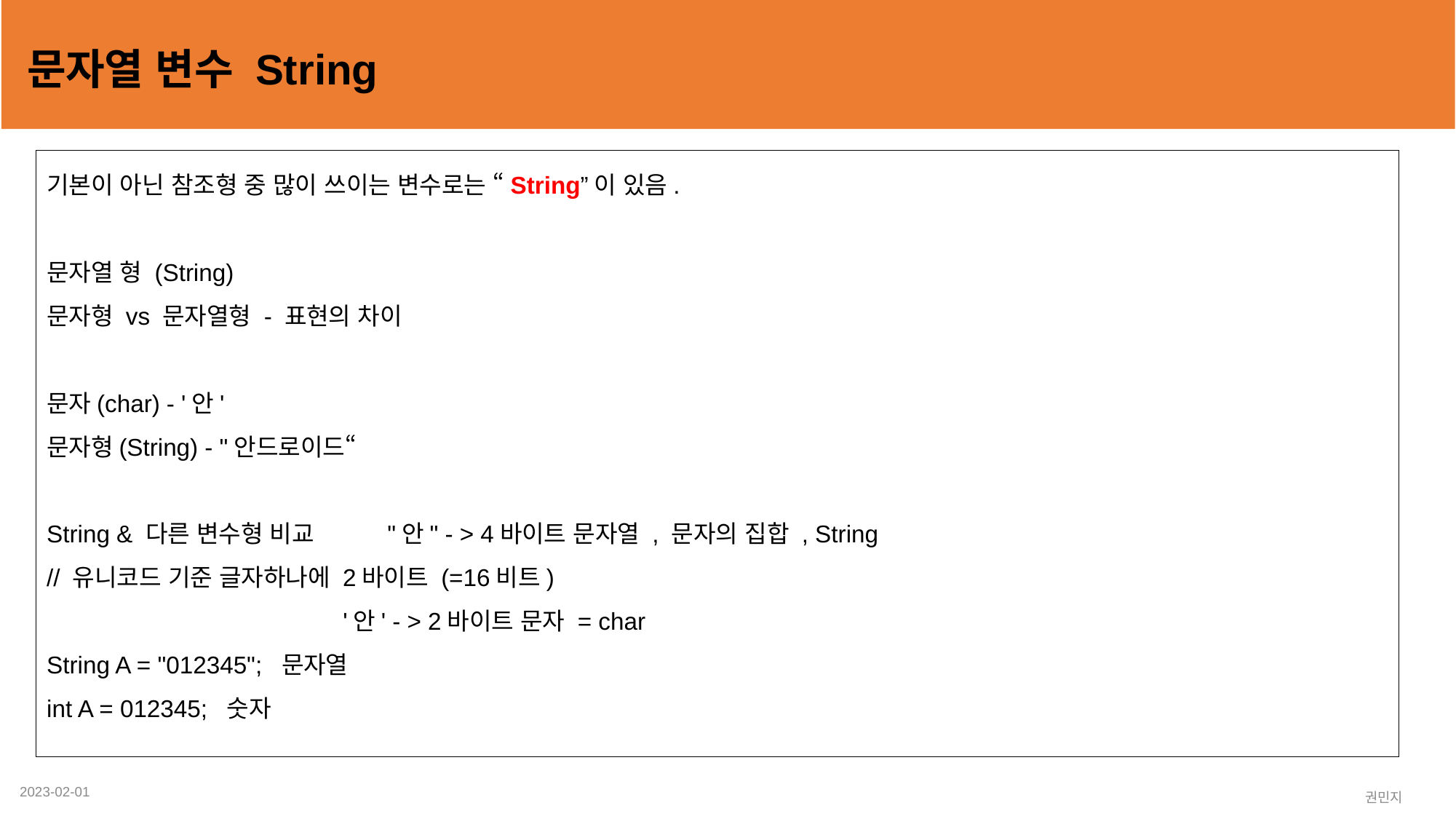

문자열 변수 String
기본이 아닌 참조형 중 많이 쓰이는 변수로는 “String”이 있음.

문자열 형 (String)
문자형 vs 문자열형 - 표현의 차이

문자(char) - '안'
문자형(String) - "안드로이드“

String & 다른 변수형 비교          "안" - > 4바이트 문자열 , 문자의 집합 , String
// 유니코드 기준 글자하나에 2바이트 (=16비트)
                                            '안' - > 2바이트 문자 = char
String A = "012345";  문자열
int A = 012345;  숫자

2023-02-01
권민지